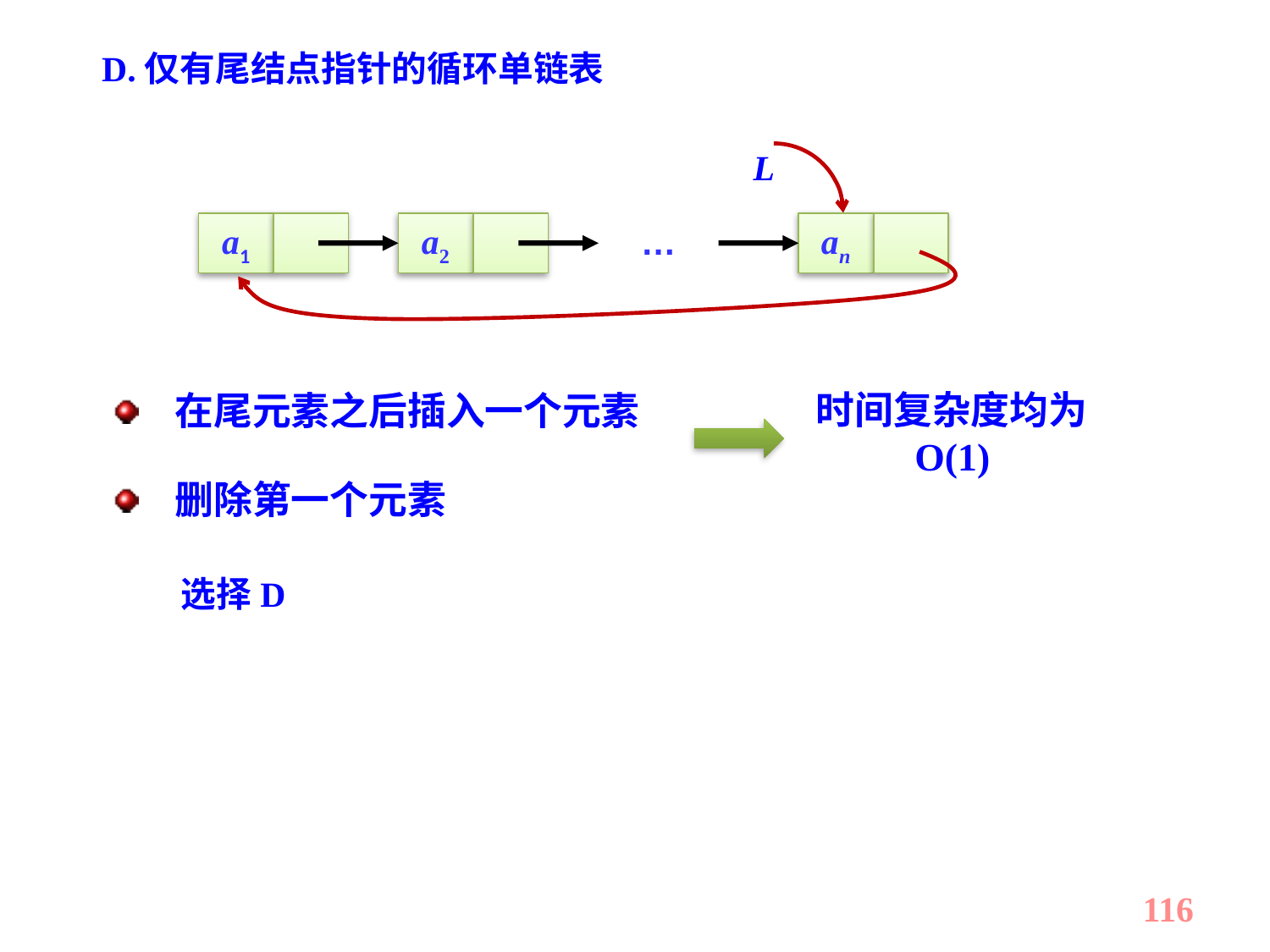

D.仅有尾结点指针的循环单链表
L

a1

a2

…
an

在尾元素之后插入一个元素
删除第一个元素
时间复杂度均为O(1)

选择D
116